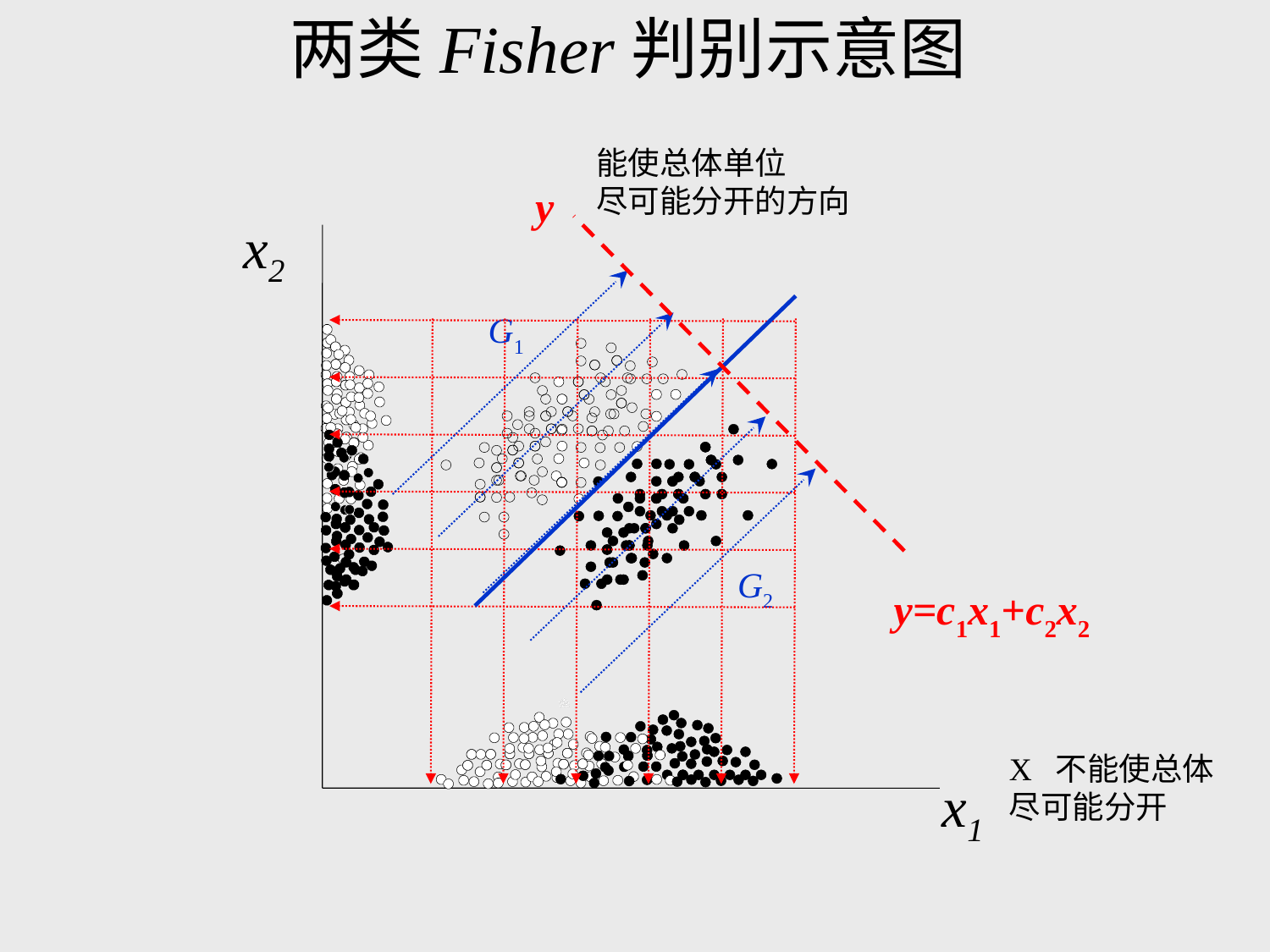

# 两类Fisher判别示意图
能使总体单位
尽可能分开的方向

y

x2

G1

G2
y=c1x1+c2x2

X  不能使总体
尽可能分开
x1